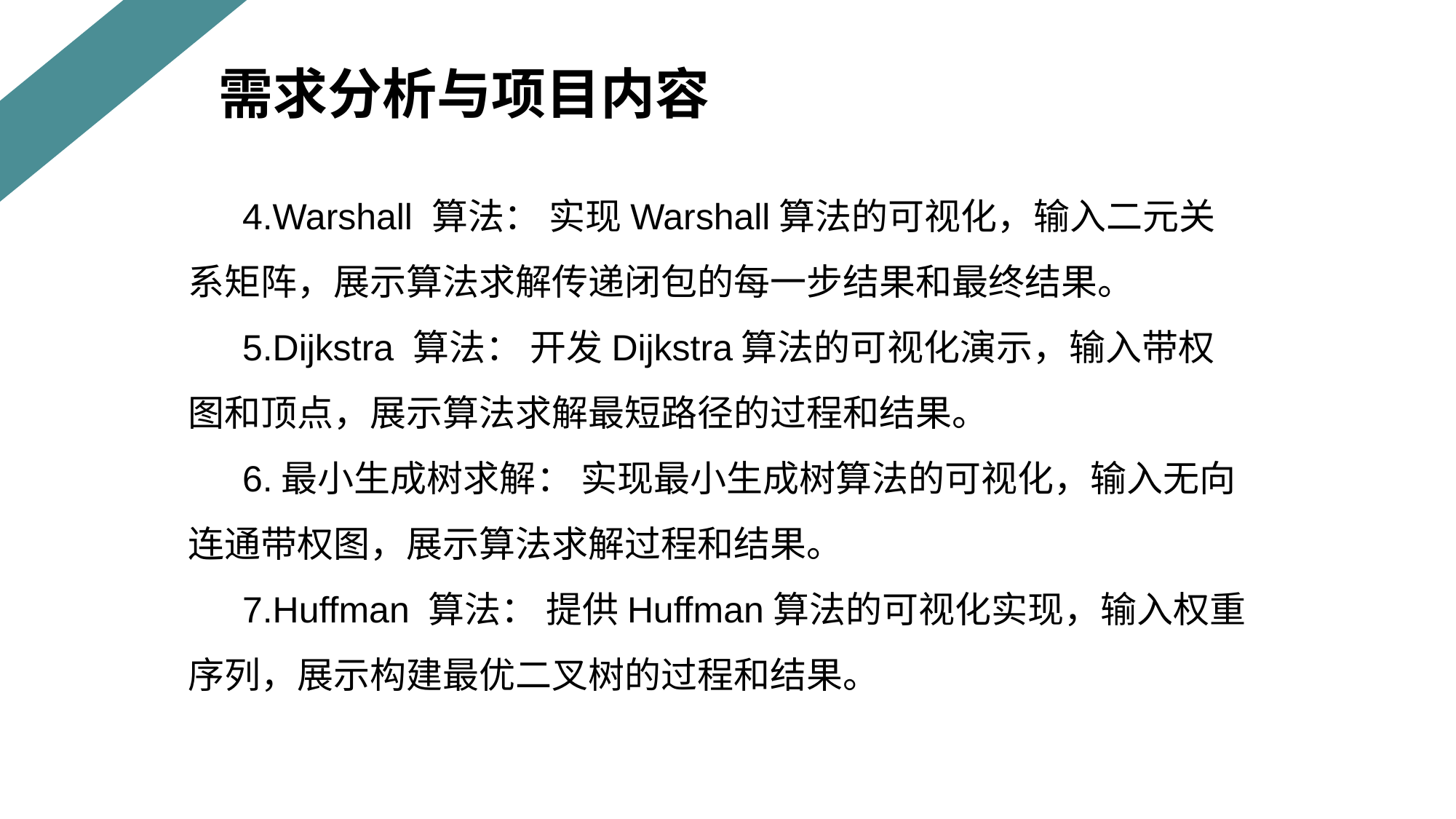

需求分析与项目内容
4.Warshall 算法： 实现Warshall算法的可视化，输入二元关系矩阵，展示算法求解传递闭包的每一步结果和最终结果。
5.Dijkstra 算法： 开发Dijkstra算法的可视化演示，输入带权图和顶点，展示算法求解最短路径的过程和结果。
6.最小生成树求解： 实现最小生成树算法的可视化，输入无向连通带权图，展示算法求解过程和结果。
7.Huffman 算法： 提供Huffman算法的可视化实现，输入权重序列，展示构建最优二叉树的过程和结果。